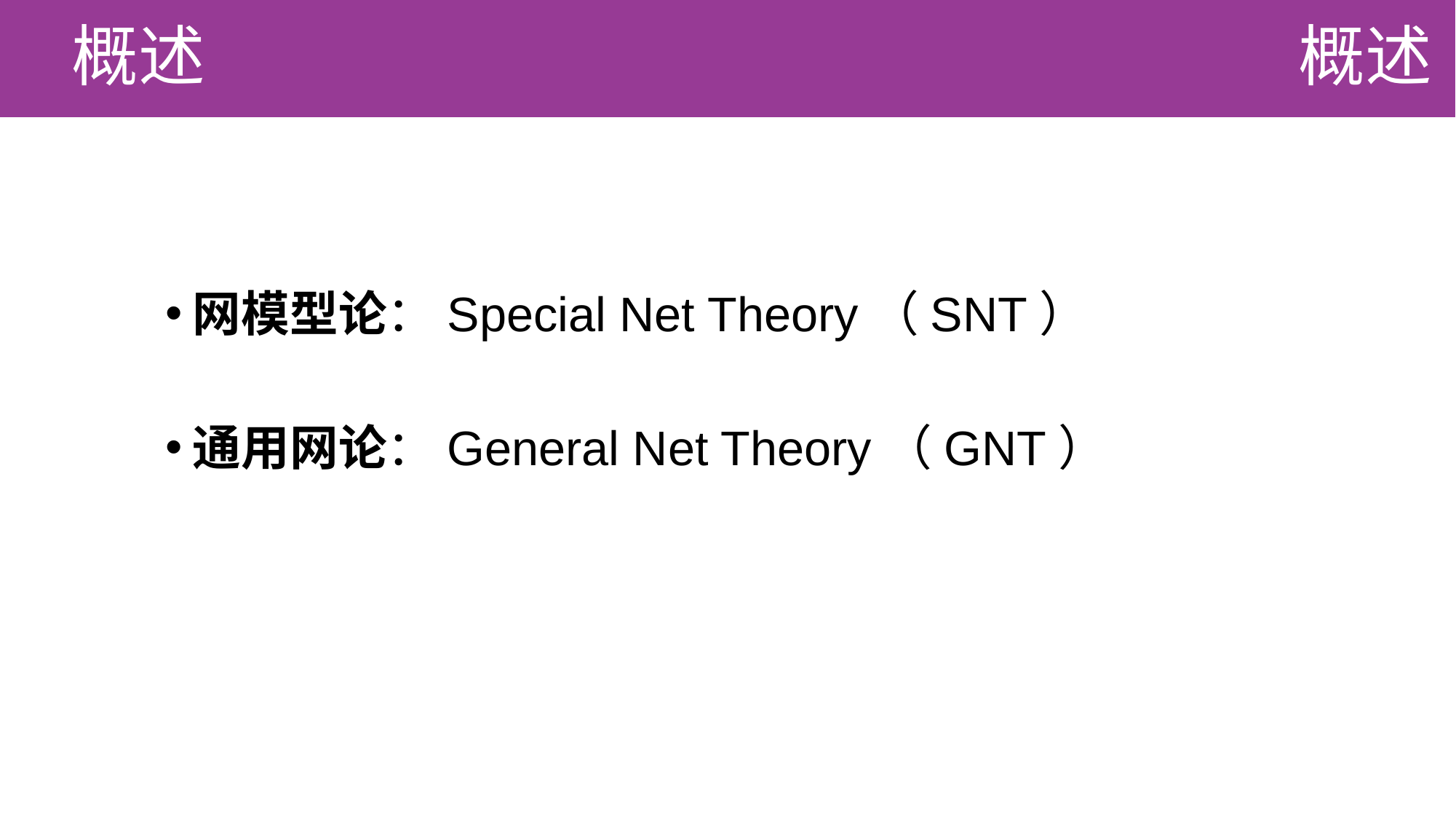

概述
# 概述

网模型论：Special Net Theory（SNT）

通用网论：General Net Theory（GNT）